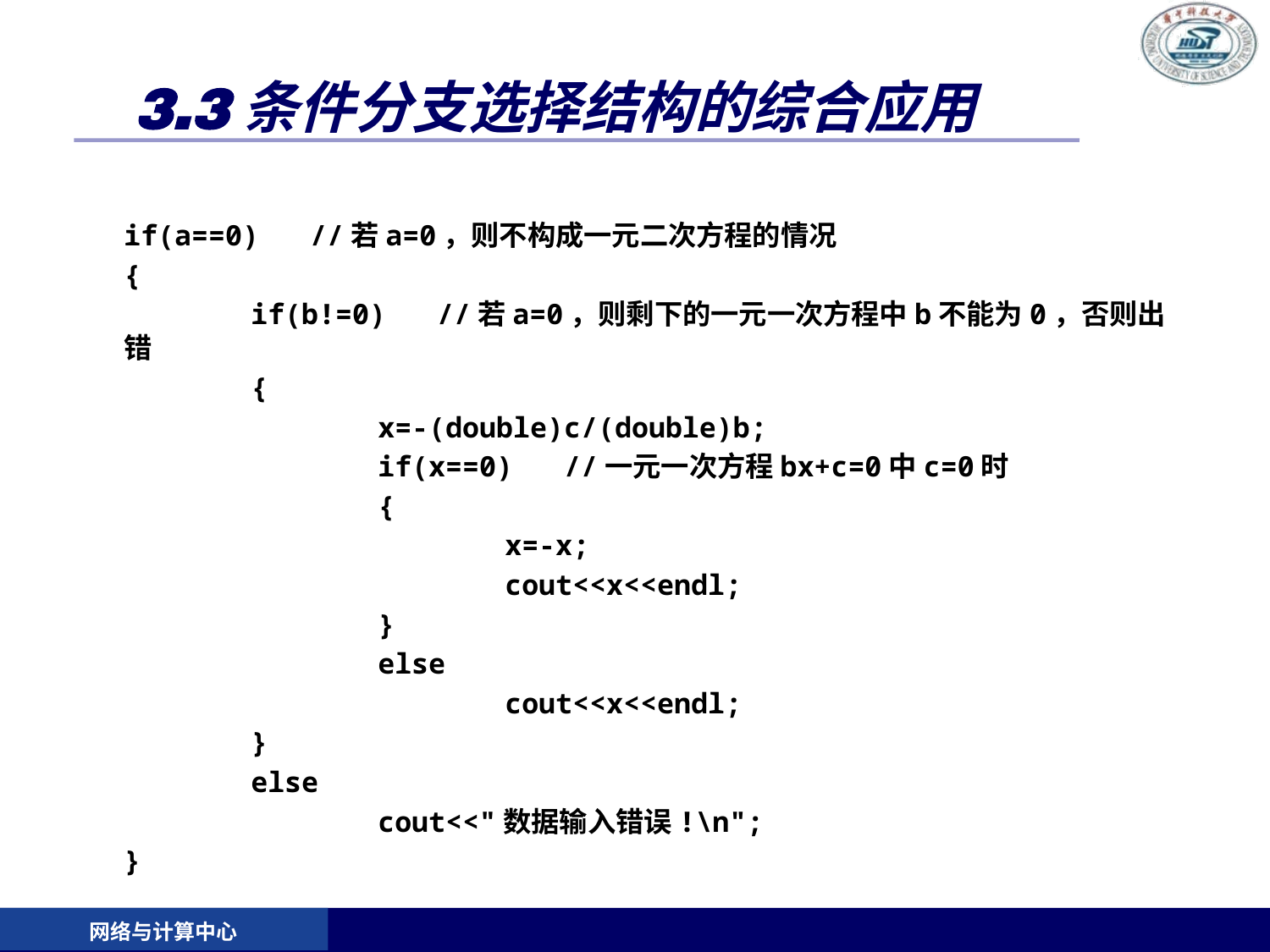

# 3.3条件分支选择结构的综合应用
	if(a==0)   //若a=0，则不构成一元二次方程的情况
	{
		if(b!=0)   //若a=0，则剩下的一元一次方程中b不能为0，否则出错
		{
			x=-(double)c/(double)b;
			if(x==0)   //一元一次方程bx+c=0中c=0时
			{
				x=-x;
				cout<<x<<endl;
			}
			else
				cout<<x<<endl;
		}
		else
			cout<<"数据输入错误!\n";
	}

网络与计算中心